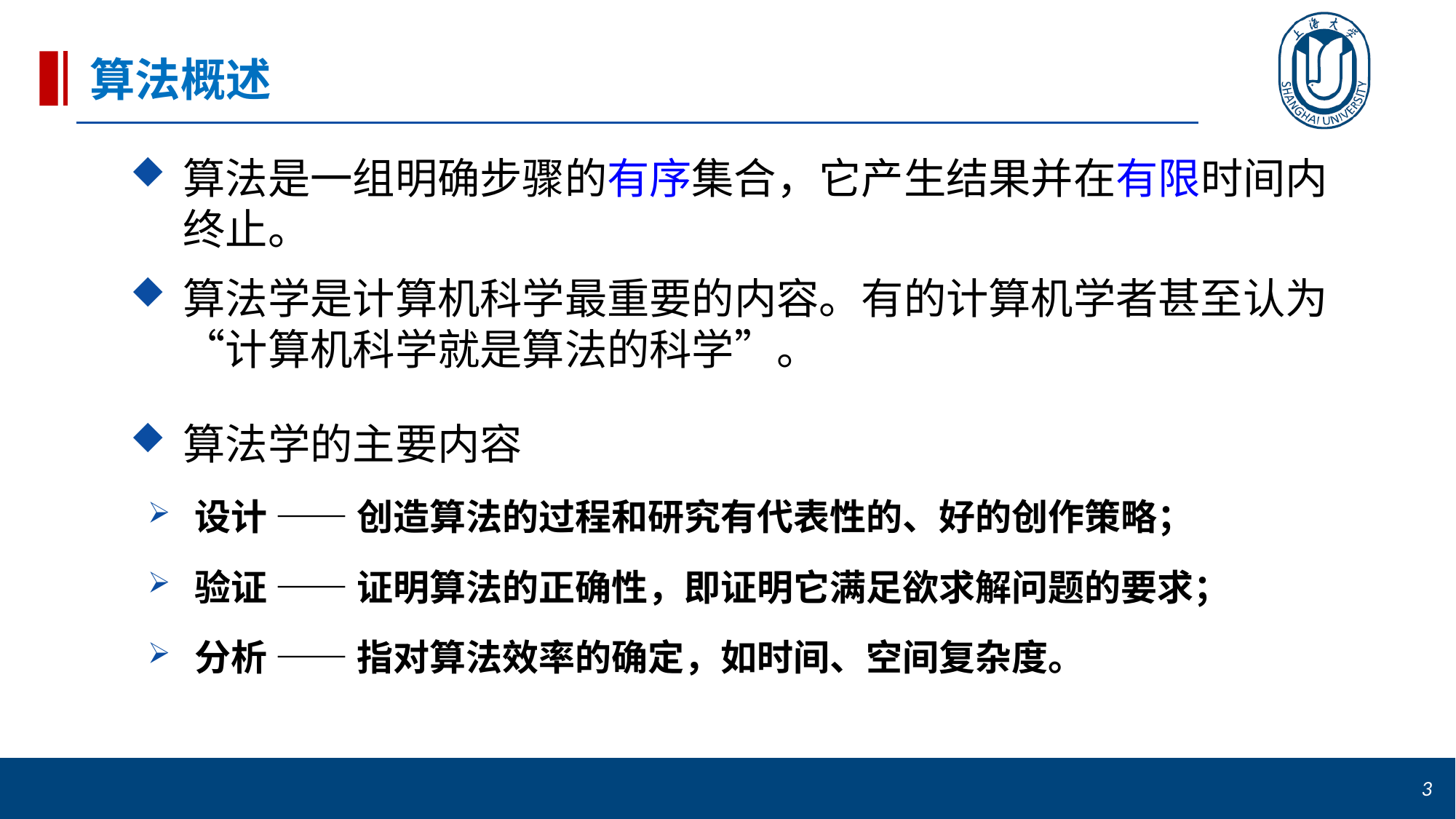

# 算法概述
算法是一组明确步骤的有序集合，它产生结果并在有限时间内终止。
算法学是计算机科学最重要的内容。有的计算机学者甚至认为“计算机科学就是算法的科学”。
算法学的主要内容
设计 —— 创造算法的过程和研究有代表性的、好的创作策略；
验证 —— 证明算法的正确性，即证明它满足欲求解问题的要求；
分析 —— 指对算法效率的确定，如时间、空间复杂度。
3